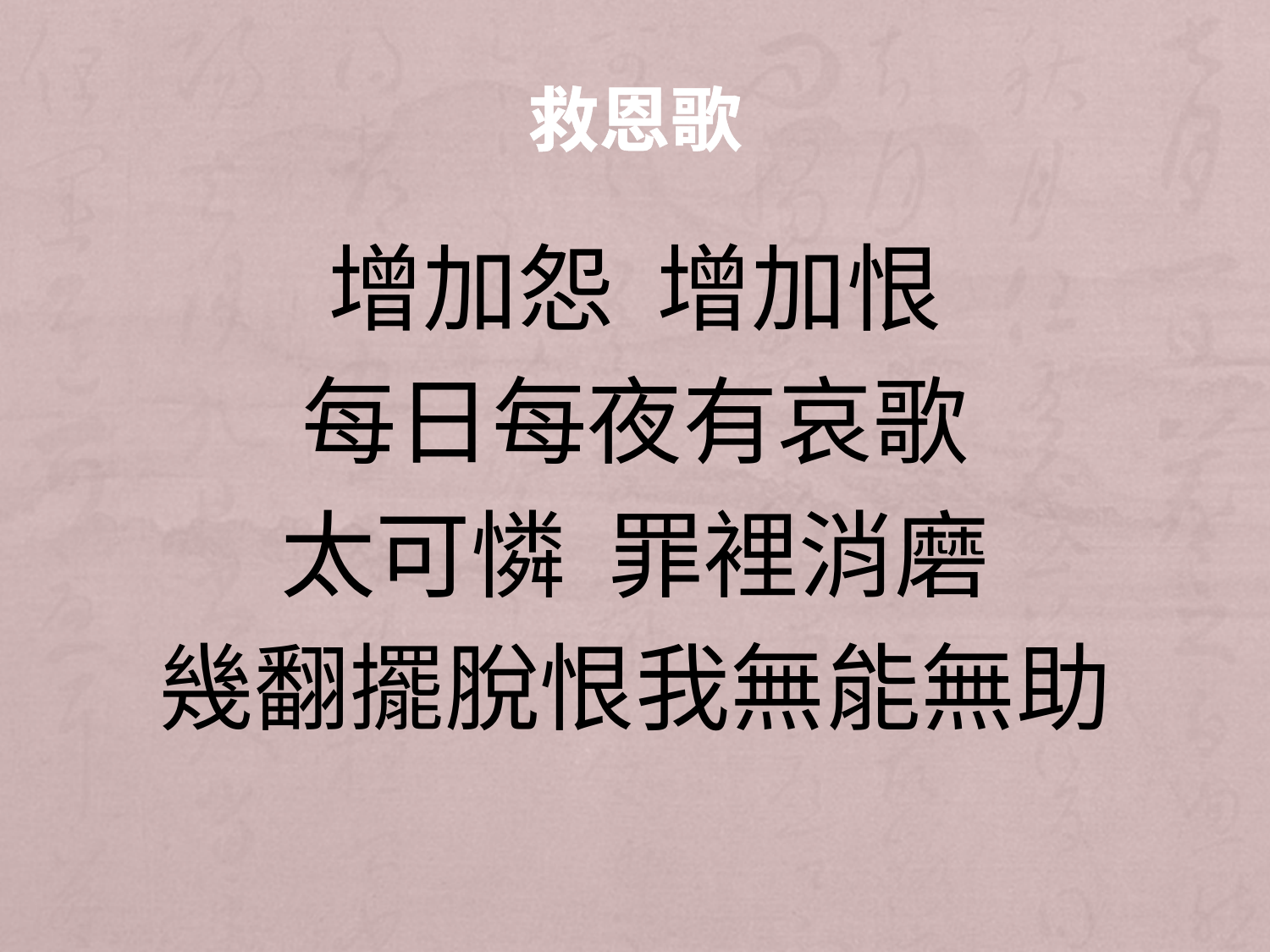

# 救恩歌
增加怨  增加恨
每日每夜有哀歌
太可憐  罪裡消磨
幾翻擺脫恨我無能無助